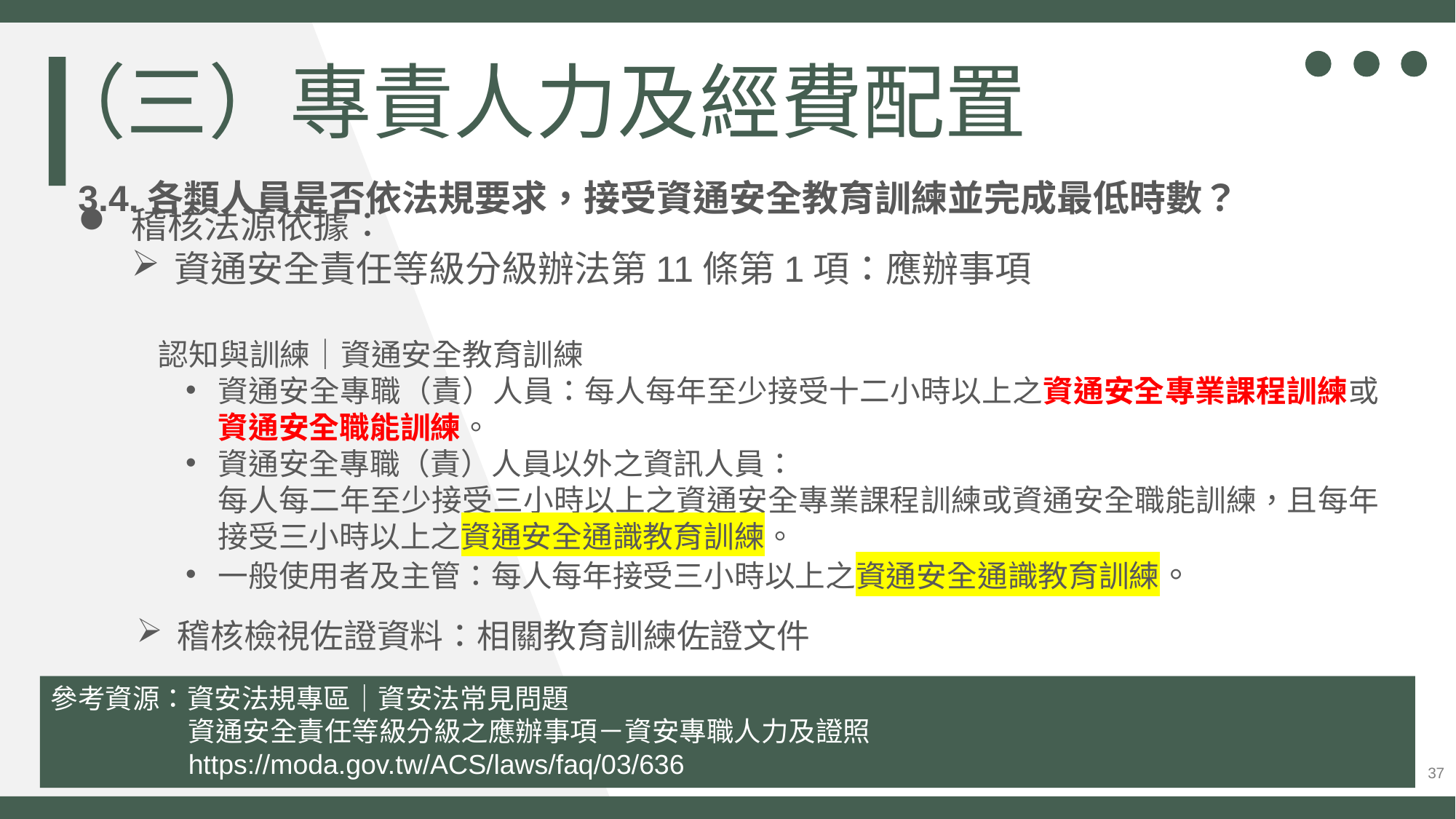

（三）專責人力及經費配置
3.4.各類人員是否依法規要求，接受資通安全教育訓練並完成最低時數？
稽核法源依據：
資通安全責任等級分級辦法第11條第1項：應辦事項

      認知與訓練｜資通安全教育訓練
資通安全專職（責）人員：每人每年至少接受十二小時以上之資通安全專業課程訓練或資通安全職能訓練。
資通安全專職（責）人員以外之資訊人員：
每人每二年至少接受三小時以上之資通安全專業課程訓練或資通安全職能訓練，且每年接受三小時以上之資通安全通識教育訓練。
一般使用者及主管：每人每年接受三小時以上之資通安全通識教育訓練。
稽核檢視佐證資料：相關教育訓練佐證文件

參考資源：資安法規專區｜資安法常見問題
資通安全責任等級分級之應辦事項－資安專職人力及證照
https://moda.gov.tw/ACS/laws/faq/03/636
37